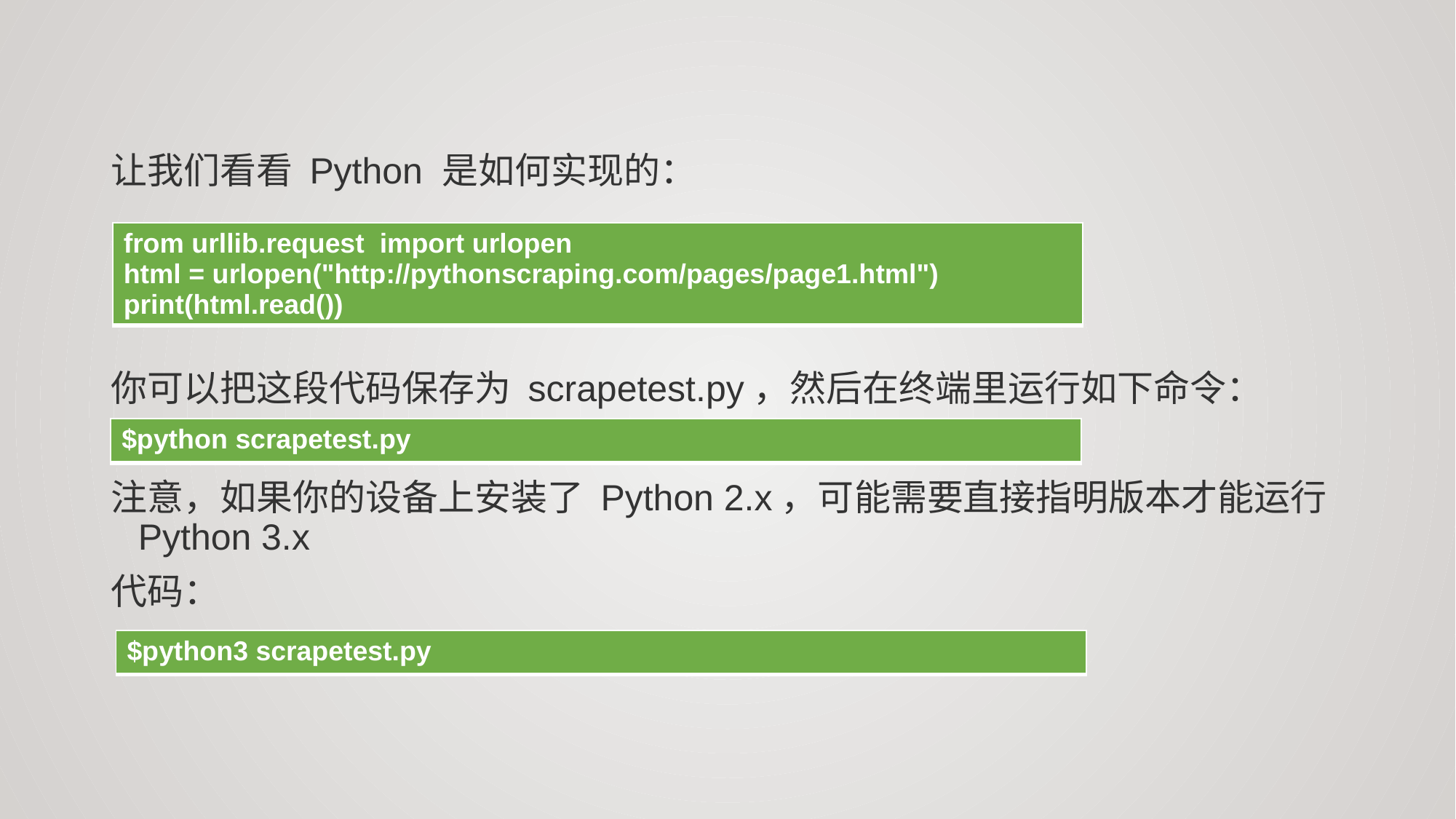

让我们看看 Python 是如何实现的：

你可以把这段代码保存为 scrapetest.py，然后在终端里运行如下命令：

注意，如果你的设备上安装了 Python 2.x，可能需要直接指明版本才能运行 Python 3.x
代码：
| from urllib.request import urlopen html = urlopen("http://pythonscraping.com/pages/page1.html") print(html.read()) |
| --- |
| $python scrapetest.py |
| --- |
| $python3 scrapetest.py |
| --- |